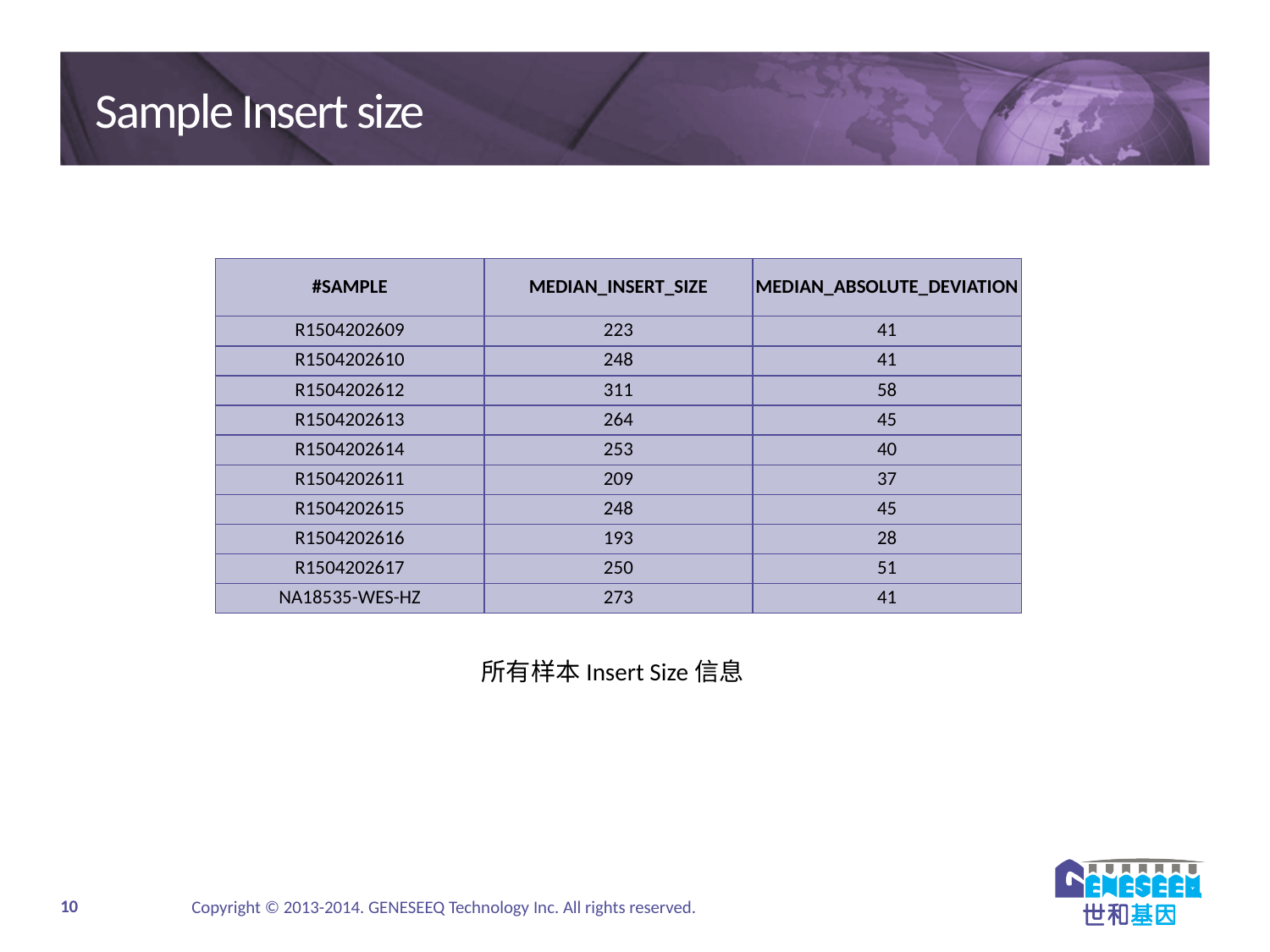

# Sample Insert size
| #SAMPLE | MEDIAN\_INSERT\_SIZE | MEDIAN\_ABSOLUTE\_DEVIATION |
| --- | --- | --- |
| R1504202609 | 223 | 41 |
| R1504202610 | 248 | 41 |
| R1504202612 | 311 | 58 |
| R1504202613 | 264 | 45 |
| R1504202614 | 253 | 40 |
| R1504202611 | 209 | 37 |
| R1504202615 | 248 | 45 |
| R1504202616 | 193 | 28 |
| R1504202617 | 250 | 51 |
| NA18535-WES-HZ | 273 | 41 |
所有样本Insert Size信息
Copyright © 2013-2014. GENESEEQ Technology Inc. All rights reserved.
10